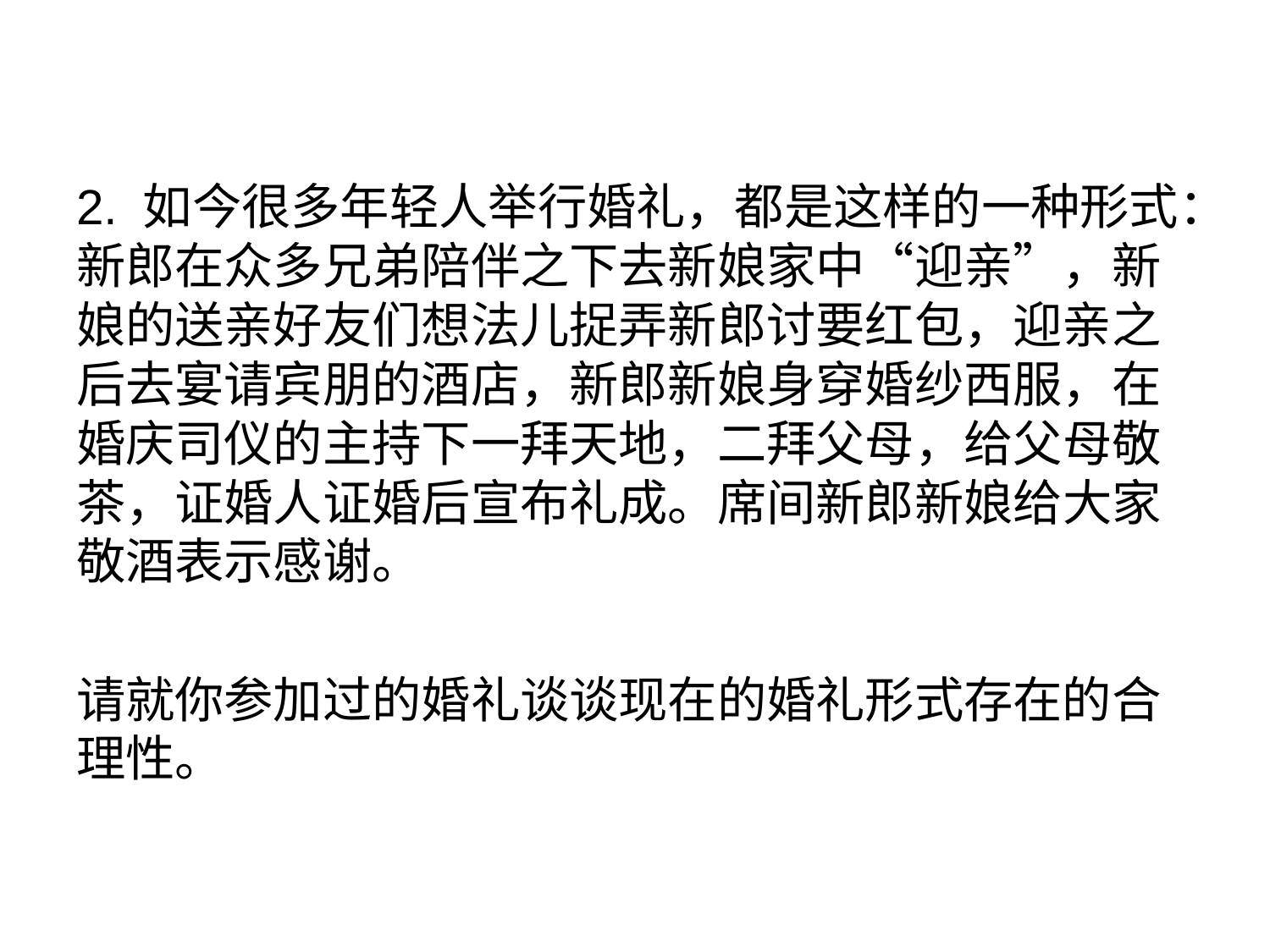

#
2. 如今很多年轻人举行婚礼，都是这样的一种形式：新郎在众多兄弟陪伴之下去新娘家中“迎亲”，新娘的送亲好友们想法儿捉弄新郎讨要红包，迎亲之后去宴请宾朋的酒店，新郎新娘身穿婚纱西服，在婚庆司仪的主持下一拜天地，二拜父母，给父母敬茶，证婚人证婚后宣布礼成。席间新郎新娘给大家敬酒表示感谢。

请就你参加过的婚礼谈谈现在的婚礼形式存在的合理性。